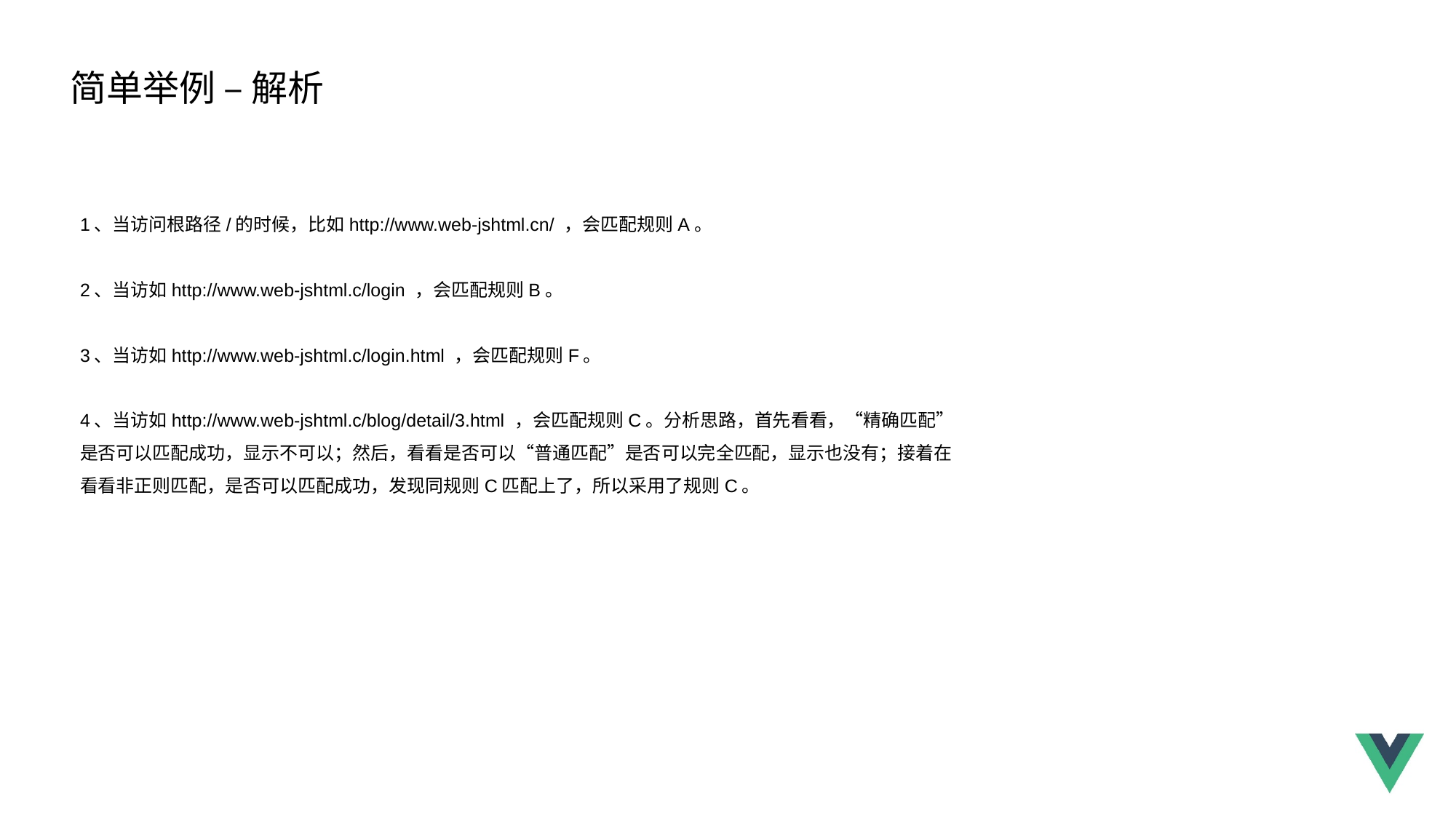

简单举例 – 解析
1、当访问根路径/的时候，比如http://www.web-jshtml.cn/ ，会匹配规则A。

2、当访如http://www.web-jshtml.c/login ，会匹配规则B。

3、当访如http://www.web-jshtml.c/login.html ，会匹配规则F。

4、当访如http://www.web-jshtml.c/blog/detail/3.html ，会匹配规则C。分析思路，首先看看，“精确匹配”是否可以匹配成功，显示不可以；然后，看看是否可以“普通匹配”是否可以完全匹配，显示也没有；接着在看看非正则匹配，是否可以匹配成功，发现同规则C匹配上了，所以采用了规则C。